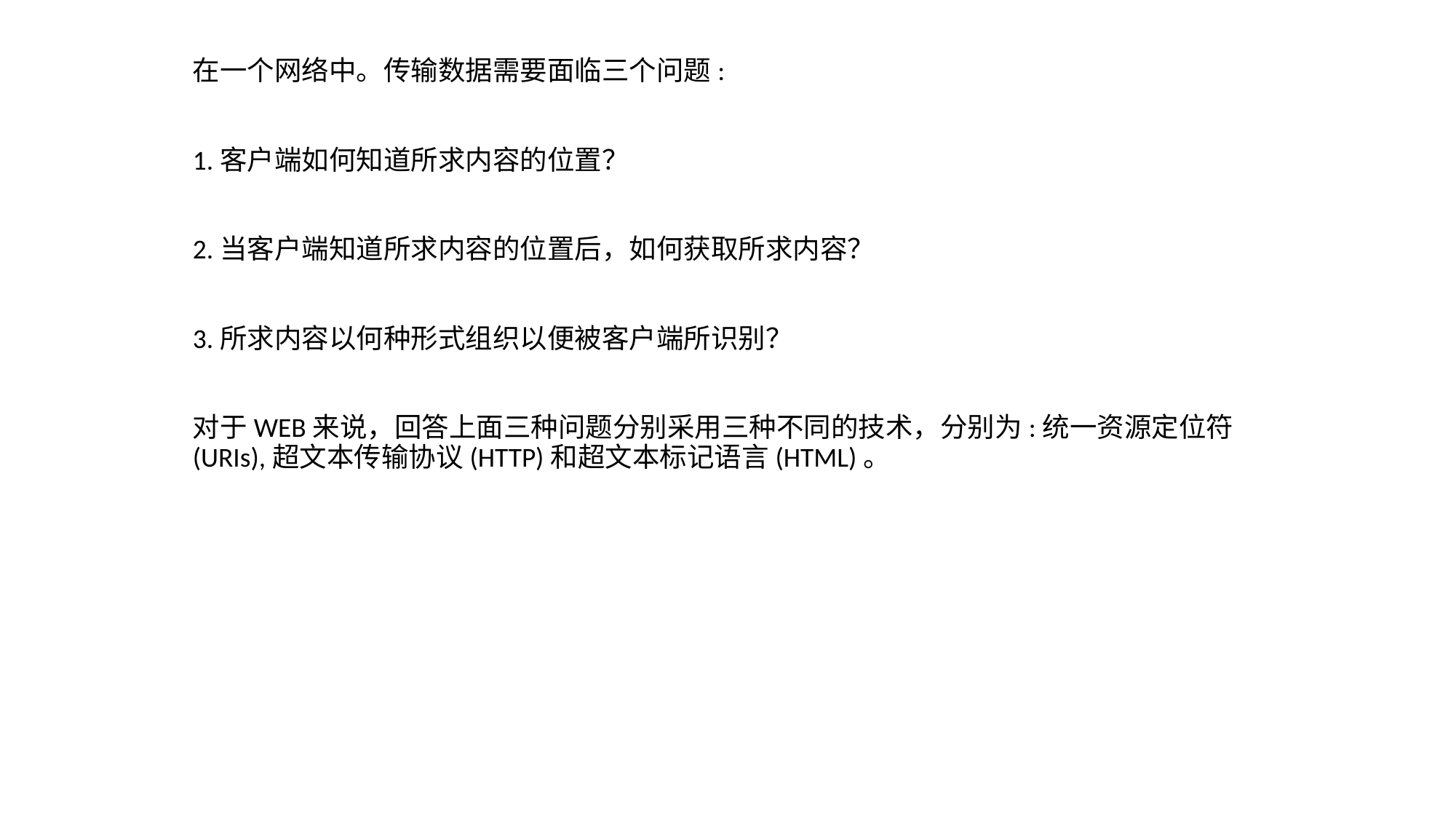

在一个网络中。传输数据需要面临三个问题:

1.客户端如何知道所求内容的位置？

2.当客户端知道所求内容的位置后，如何获取所求内容？

3.所求内容以何种形式组织以便被客户端所识别？

对于WEB来说，回答上面三种问题分别采用三种不同的技术，分别为:统一资源定位符(URIs),超文本传输协议(HTTP)和超文本标记语言(HTML)。